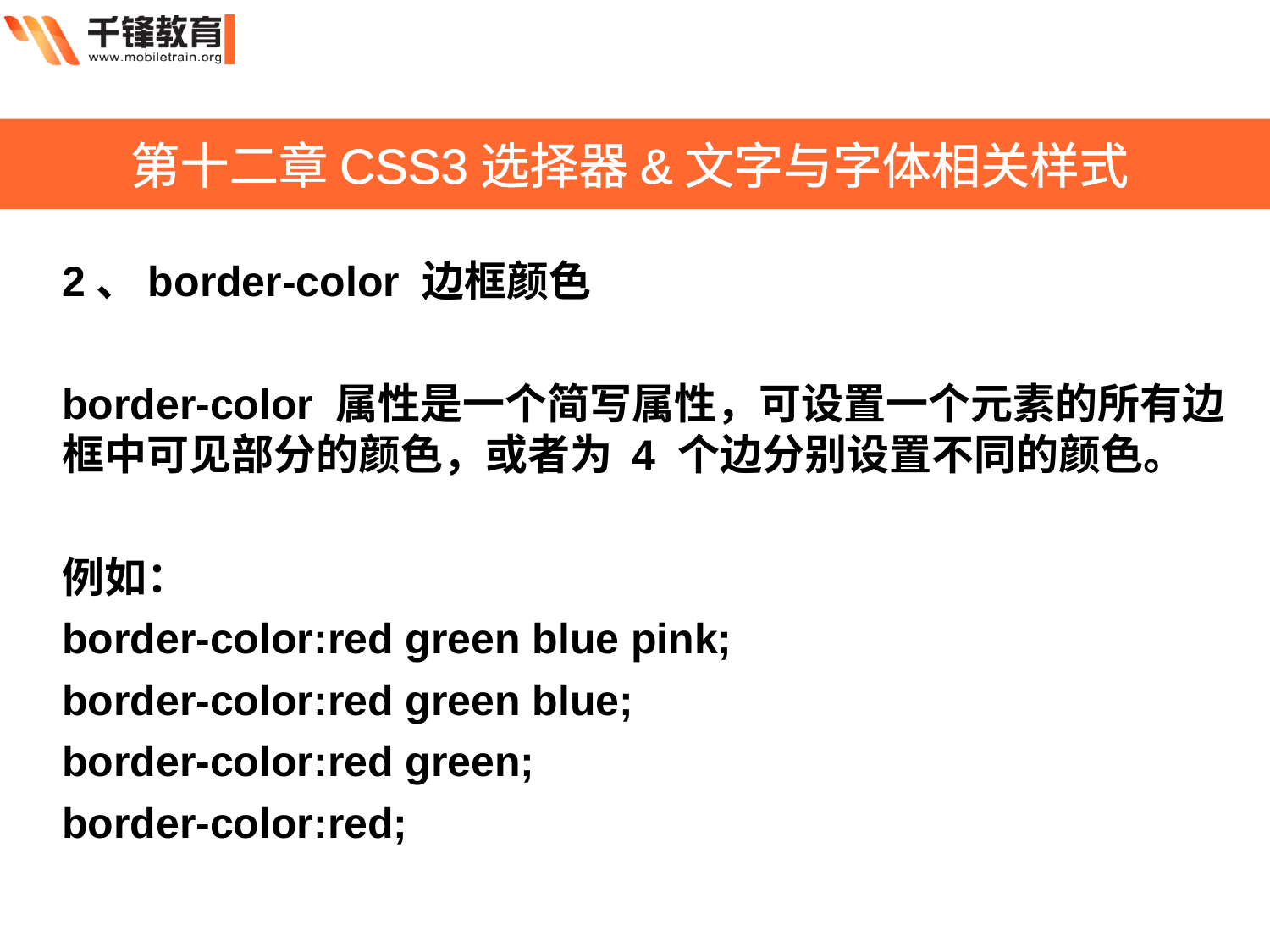

第十二章CSS3选择器&文字与字体相关样式
2、border-color 边框颜色

border-color 属性是一个简写属性，可设置一个元素的所有边框中可见部分的颜色，或者为 4 个边分别设置不同的颜色。

例如：
border-color:red green blue pink;
border-color:red green blue;
border-color:red green;
border-color:red;